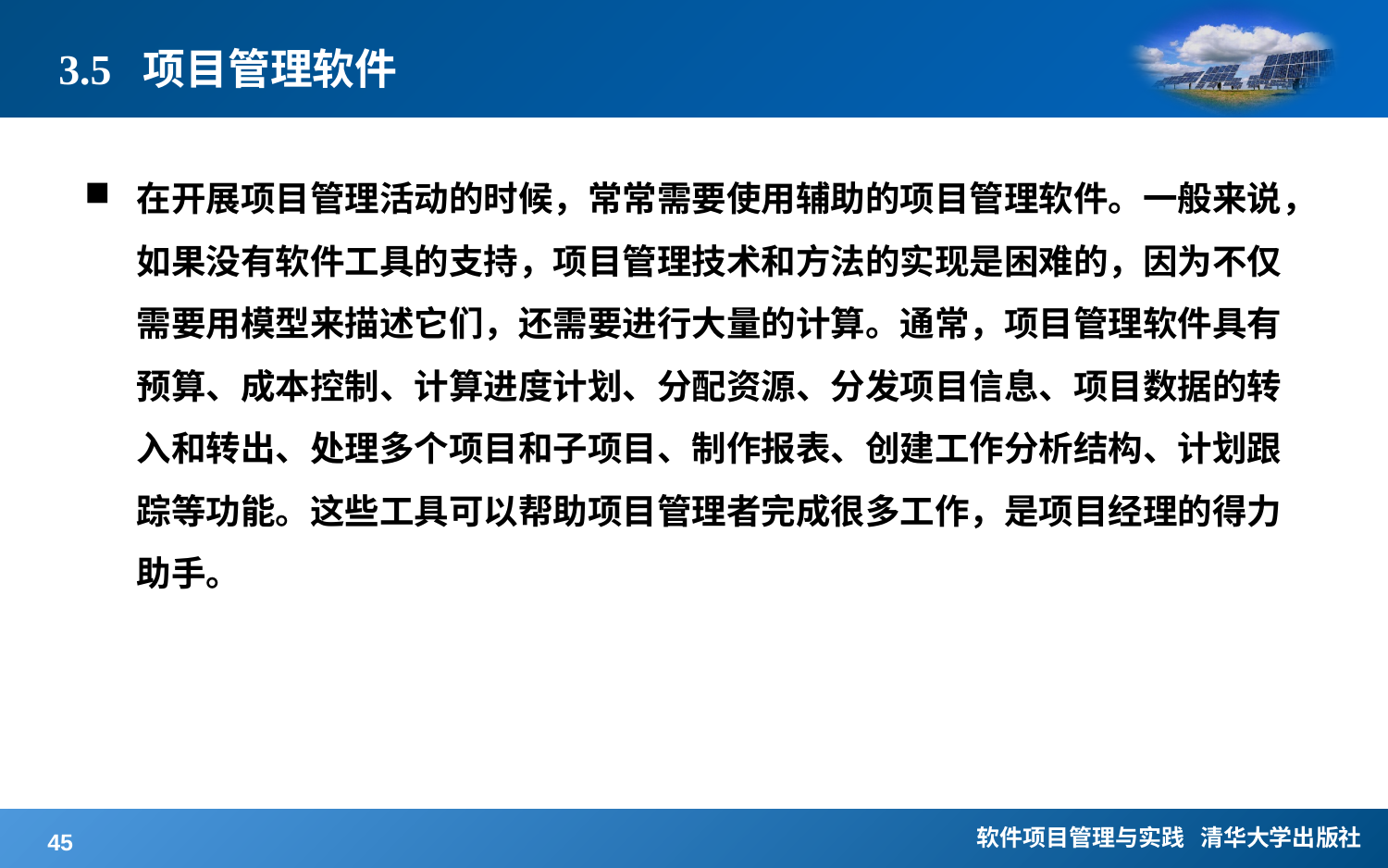

# 3.5  项目管理软件
在开展项目管理活动的时候，常常需要使用辅助的项目管理软件。一般来说，如果没有软件工具的支持，项目管理技术和方法的实现是困难的，因为不仅需要用模型来描述它们，还需要进行大量的计算。通常，项目管理软件具有预算、成本控制、计算进度计划、分配资源、分发项目信息、项目数据的转入和转出、处理多个项目和子项目、制作报表、创建工作分析结构、计划跟踪等功能。这些工具可以帮助项目管理者完成很多工作，是项目经理的得力助手。